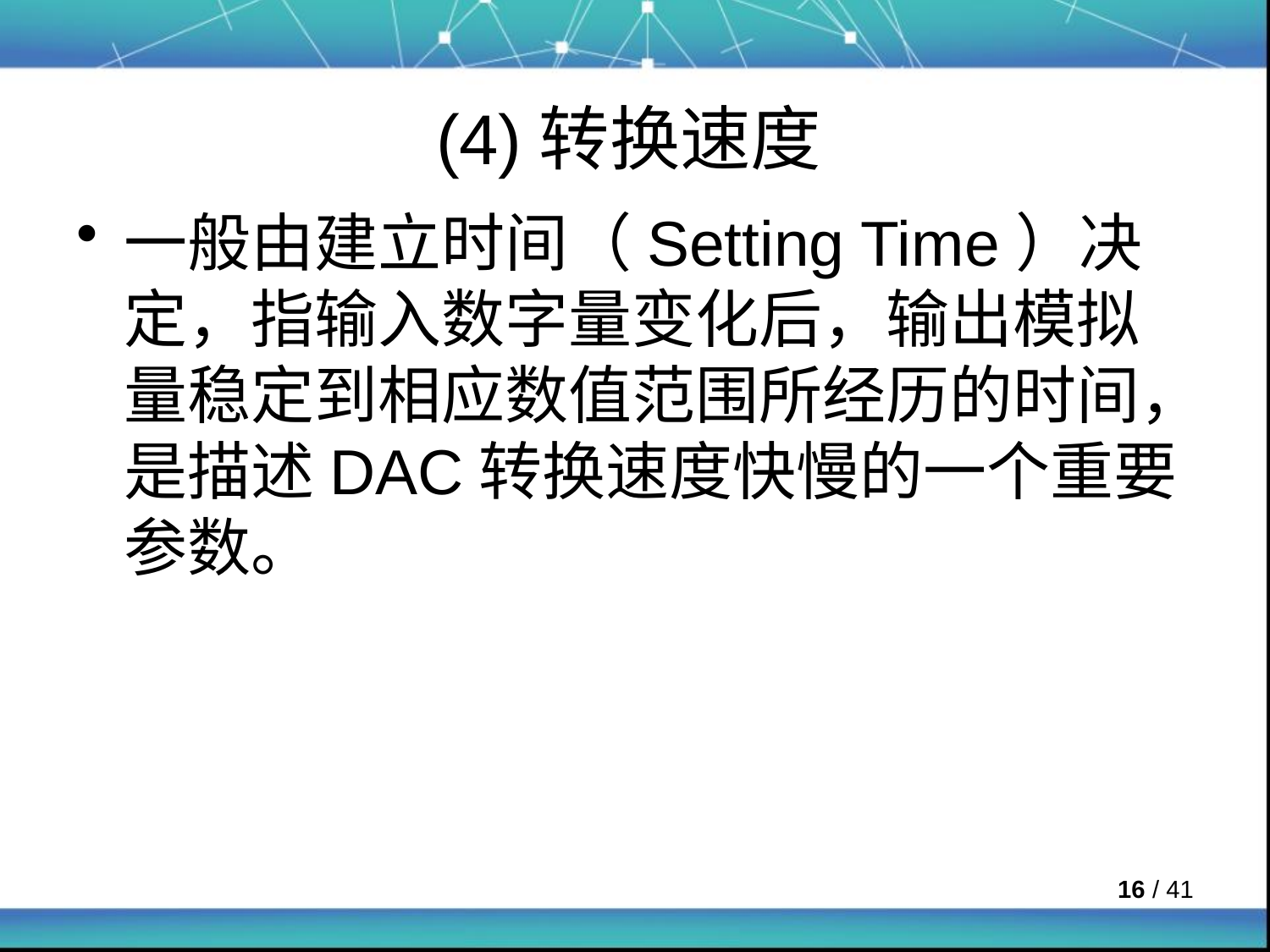

# (4)转换速度
一般由建立时间（Setting Time）决定，指输入数字量变化后，输出模拟量稳定到相应数值范围所经历的时间，是描述DAC转换速度快慢的一个重要参数。
16 / 41